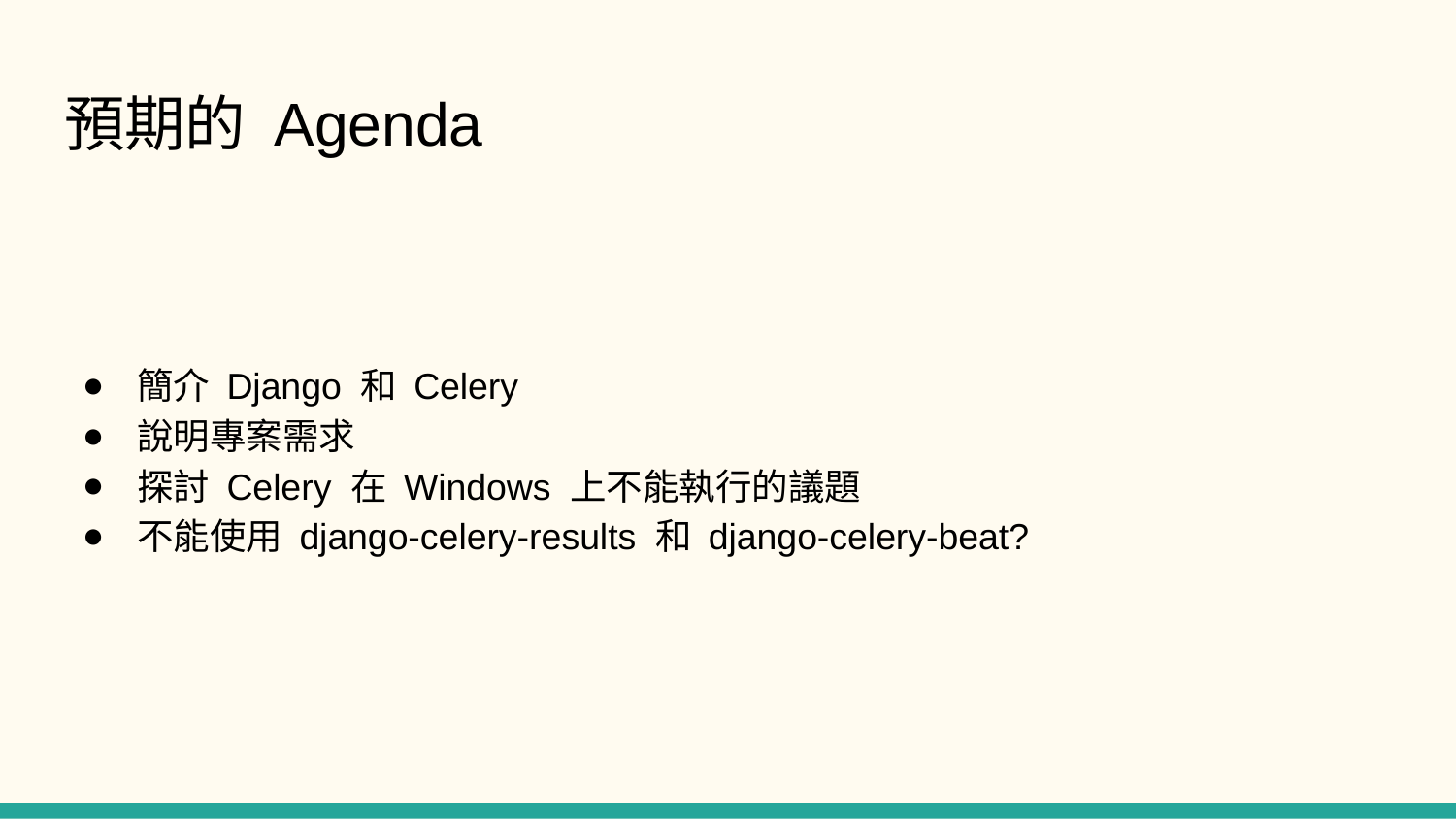

# 預期的 Agenda
簡介 Django 和 Celery
說明專案需求
探討 Celery 在 Windows 上不能執行的議題
不能使用 django-celery-results 和 django-celery-beat?